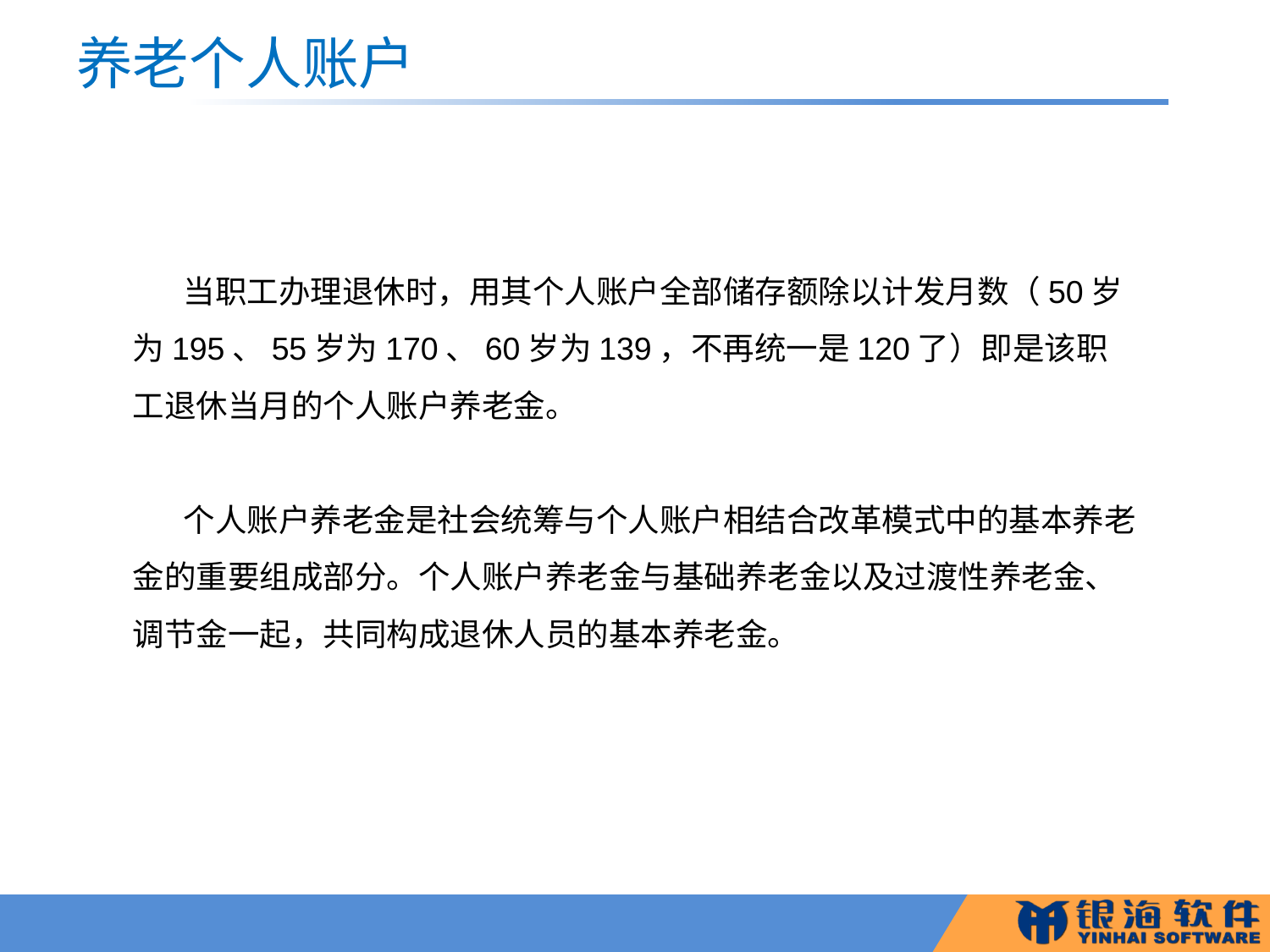

# 养老个人账户
      当职工办理退休时，用其个人账户全部储存额除以计发月数（50岁为195、55岁为170、60岁为139，不再统一是120了）即是该职工退休当月的个人账户养老金。

      个人账户养老金是社会统筹与个人账户相结合改革模式中的基本养老金的重要组成部分。个人账户养老金与基础养老金以及过渡性养老金、调节金一起，共同构成退休人员的基本养老金。